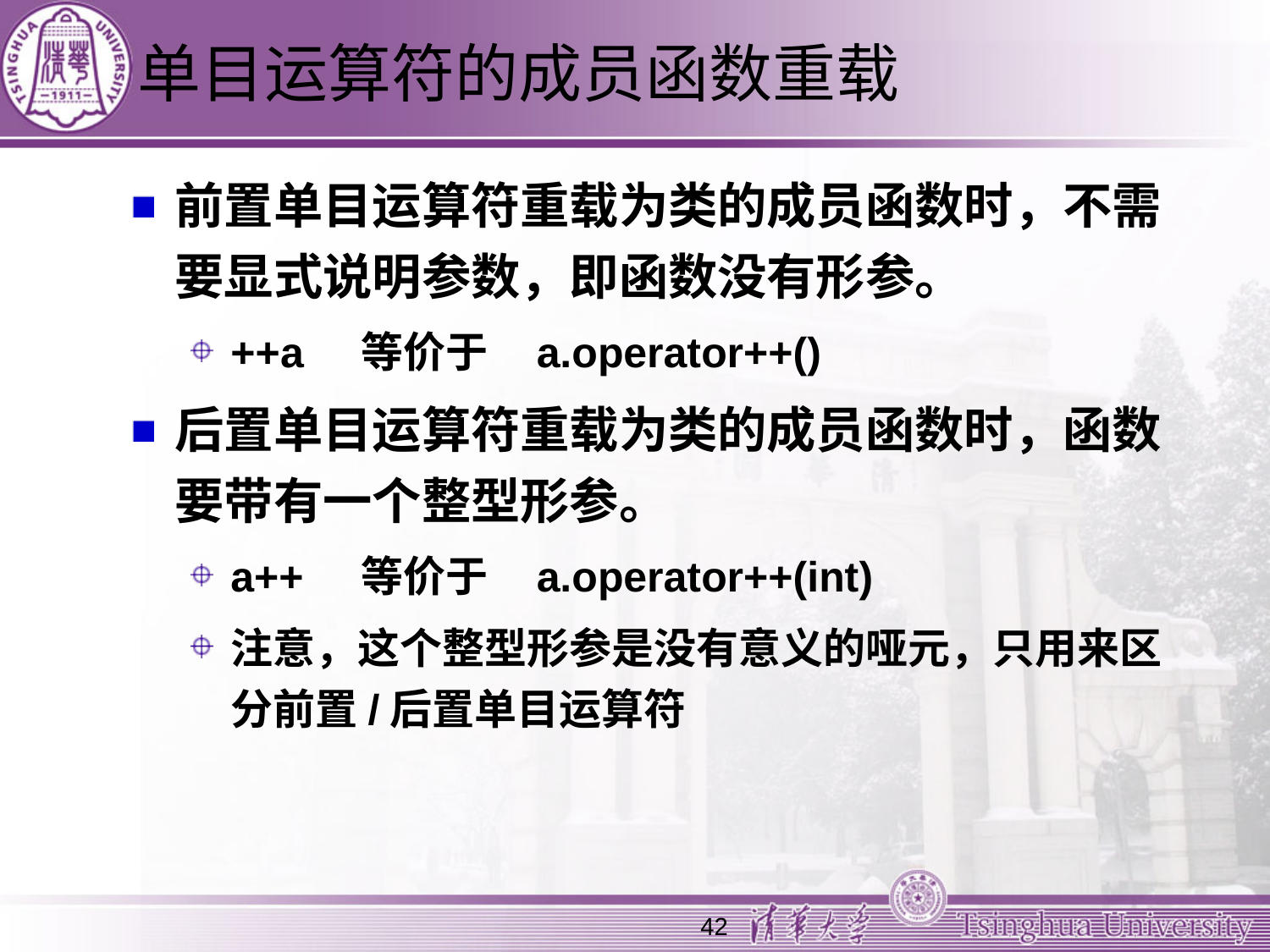

# 单目运算符的成员函数重载
前置单目运算符重载为类的成员函数时，不需要显式说明参数，即函数没有形参。
++a    等价于    a.operator++()
后置单目运算符重载为类的成员函数时，函数要带有一个整型形参。
a++    等价于    a.operator++(int)
注意，这个整型形参是没有意义的哑元，只用来区分前置/后置单目运算符

42